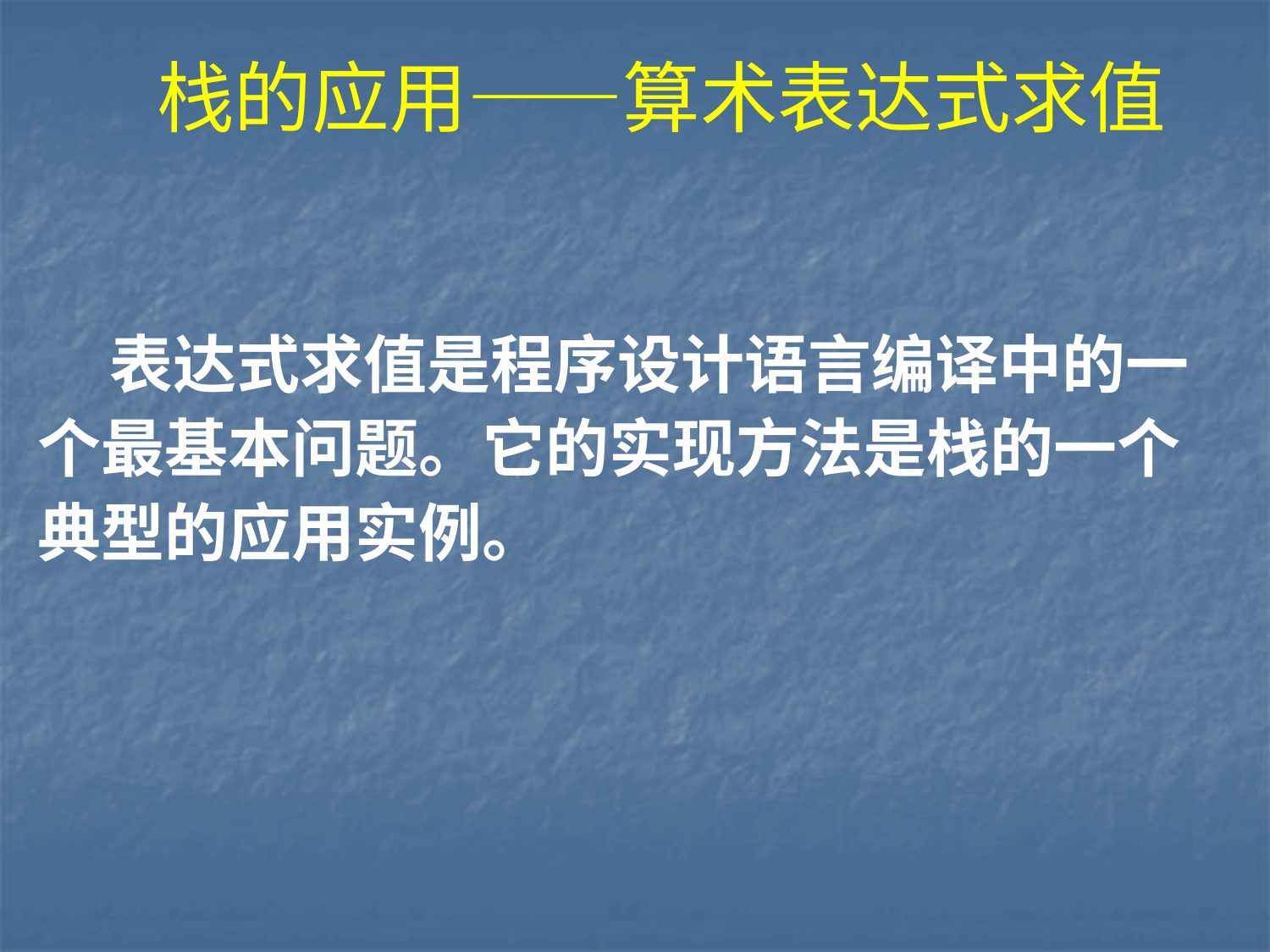

# 栈的应用——算术表达式求值
    表达式求值是程序设计语言编译中的一个最基本问题。它的实现方法是栈的一个典型的应用实例。